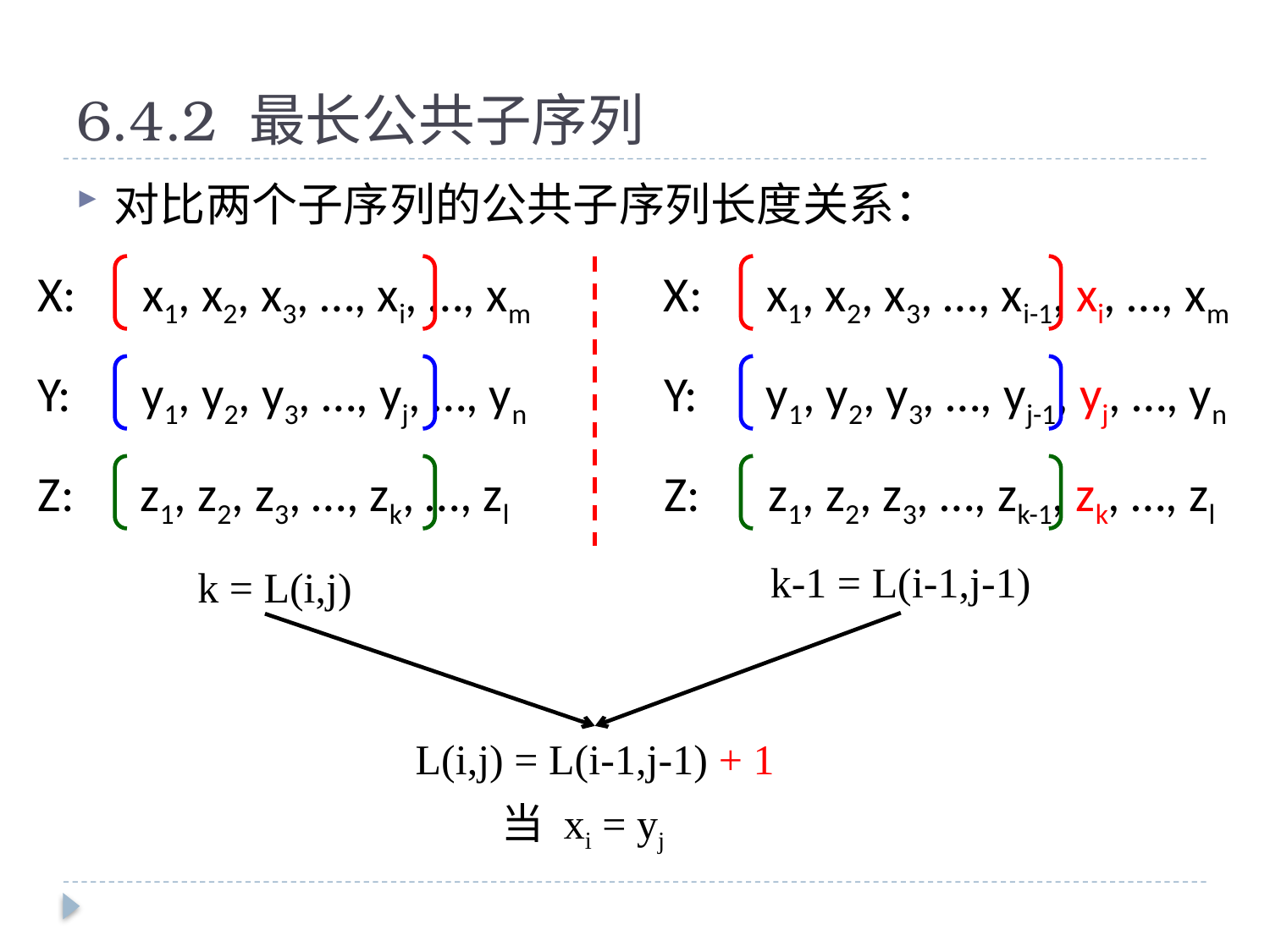

# 6.4.2 最长公共子序列
对比两个子序列的公共子序列长度关系：

X:
x1, x2, x3, …, xi, …, xm

X:
x1, x2, x3, …, xi-1, xi, …, xm

Y:
y1, y2, y3, …, yj, …, yn

Y:
y1, y2, y3, …, yj-1, yj, …, yn

Z:
z1, z2, z3, …, zk, …, zl

Z:
z1, z2, z3, …, zk-1, zk, …, zl

k-1 = L(i-1,j-1)
k = L(i,j)
L(i,j) = L(i-1,j-1) + 1
当 xi = yj